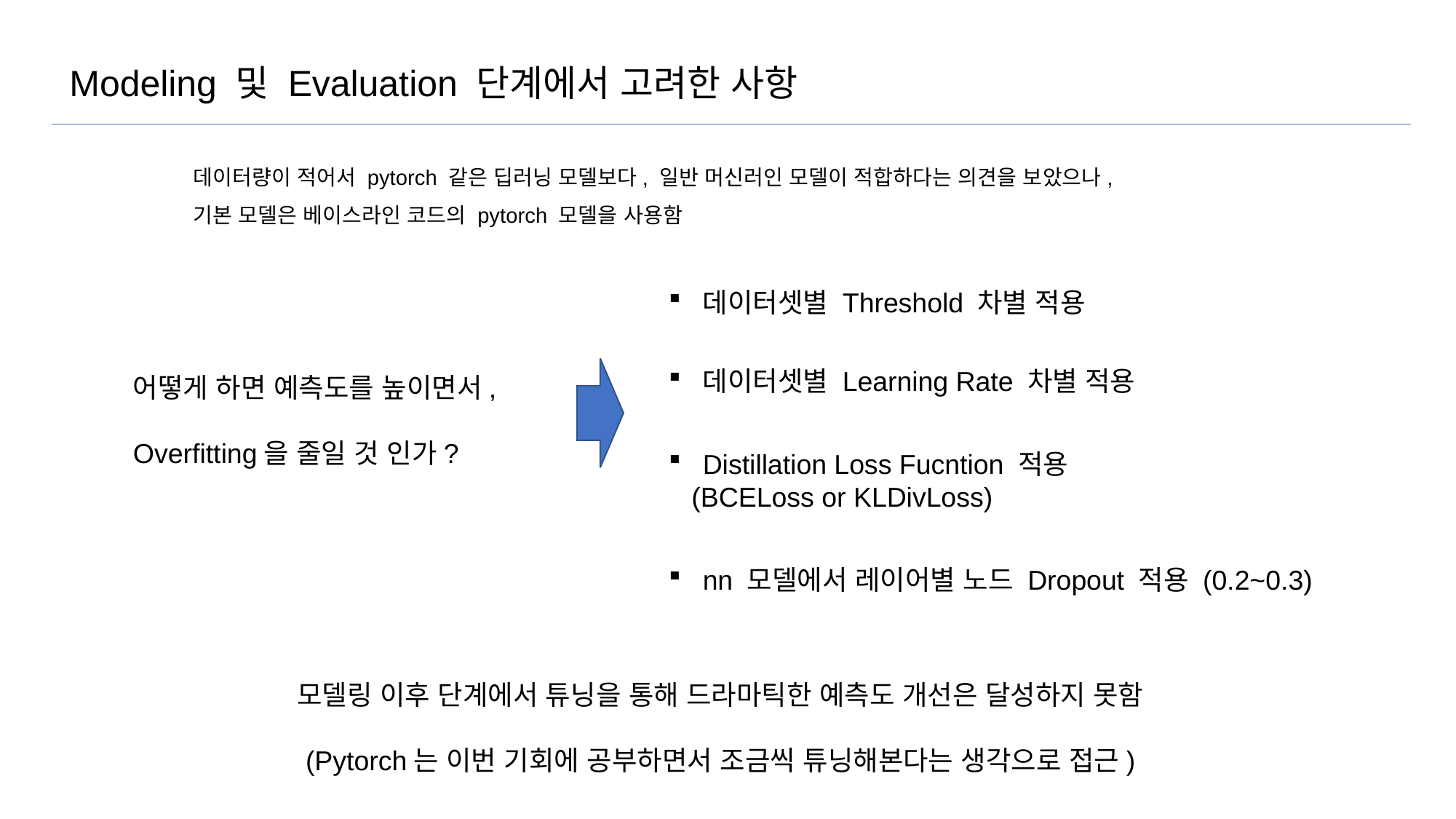

Modeling 및 Evaluation 단계에서 고려한 사항
데이터량이 적어서 pytorch 같은 딥러닝 모델보다, 일반 머신러인 모델이 적합하다는 의견을 보았으나,
기본 모델은 베이스라인 코드의 pytorch 모델을 사용함
데이터셋별 Threshold 차별 적용
어떻게 하면 예측도를 높이면서,
Overfitting을 줄일 것 인가?

데이터셋별 Learning Rate 차별 적용
Distillation Loss Fucntion 적용
   (BCELoss or KLDivLoss)
nn 모델에서 레이어별 노드 Dropout 적용 (0.2~0.3)
모델링 이후 단계에서 튜닝을 통해 드라마틱한 예측도 개선은 달성하지 못함
(Pytorch는 이번 기회에 공부하면서 조금씩 튜닝해본다는 생각으로 접근)